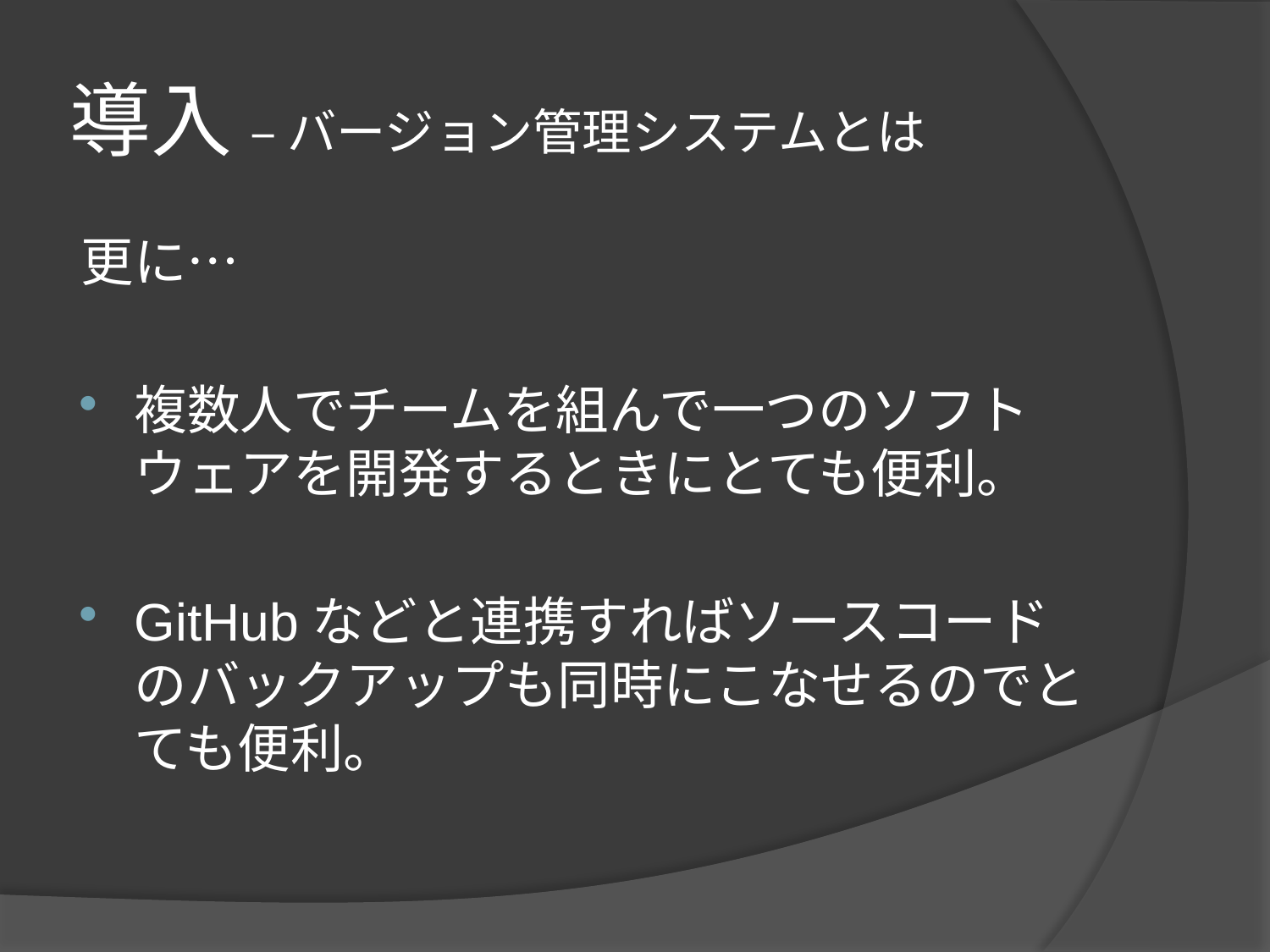

# 導入 – バージョン管理システムとは
更に…

複数人でチームを組んで一つのソフトウェアを開発するときにとても便利。

GitHubなどと連携すればソースコードのバックアップも同時にこなせるのでとても便利。